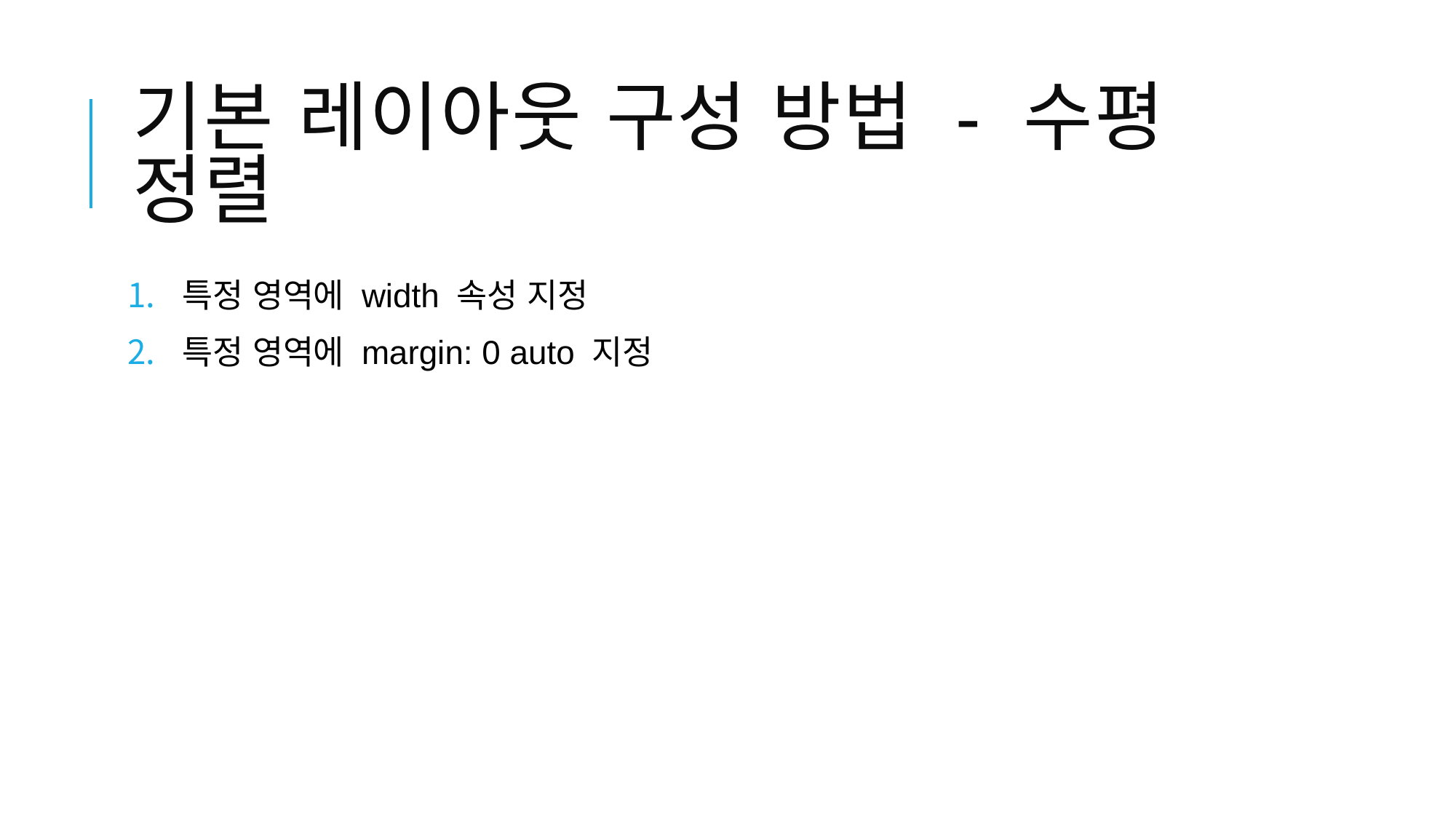

# 기본 레이아웃 구성 방법 - 수평 정렬
특정 영역에 width 속성 지정
특정 영역에 margin: 0 auto 지정